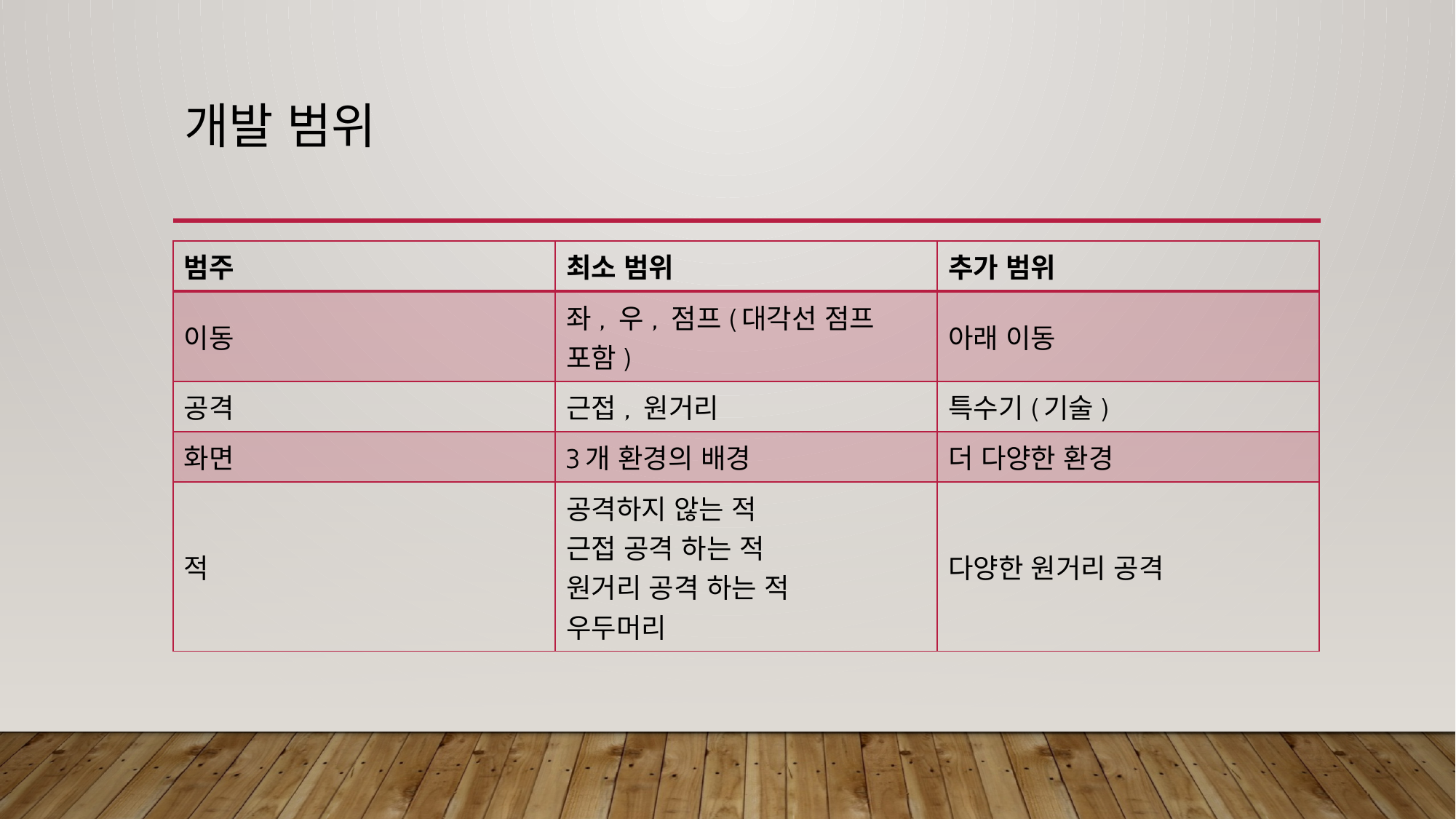

# 개발 범위
| 범주 | 최소 범위 | 추가 범위 |
| --- | --- | --- |
| 이동 | 좌, 우, 점프(대각선 점프 포함) | 아래 이동 |
| 공격 | 근접, 원거리 | 특수기(기술) |
| 화면 | 3개 환경의 배경 | 더 다양한 환경 |
| 적 | 공격하지 않는 적 근접 공격 하는 적 원거리 공격 하는 적 우두머리 | 다양한 원거리 공격 |